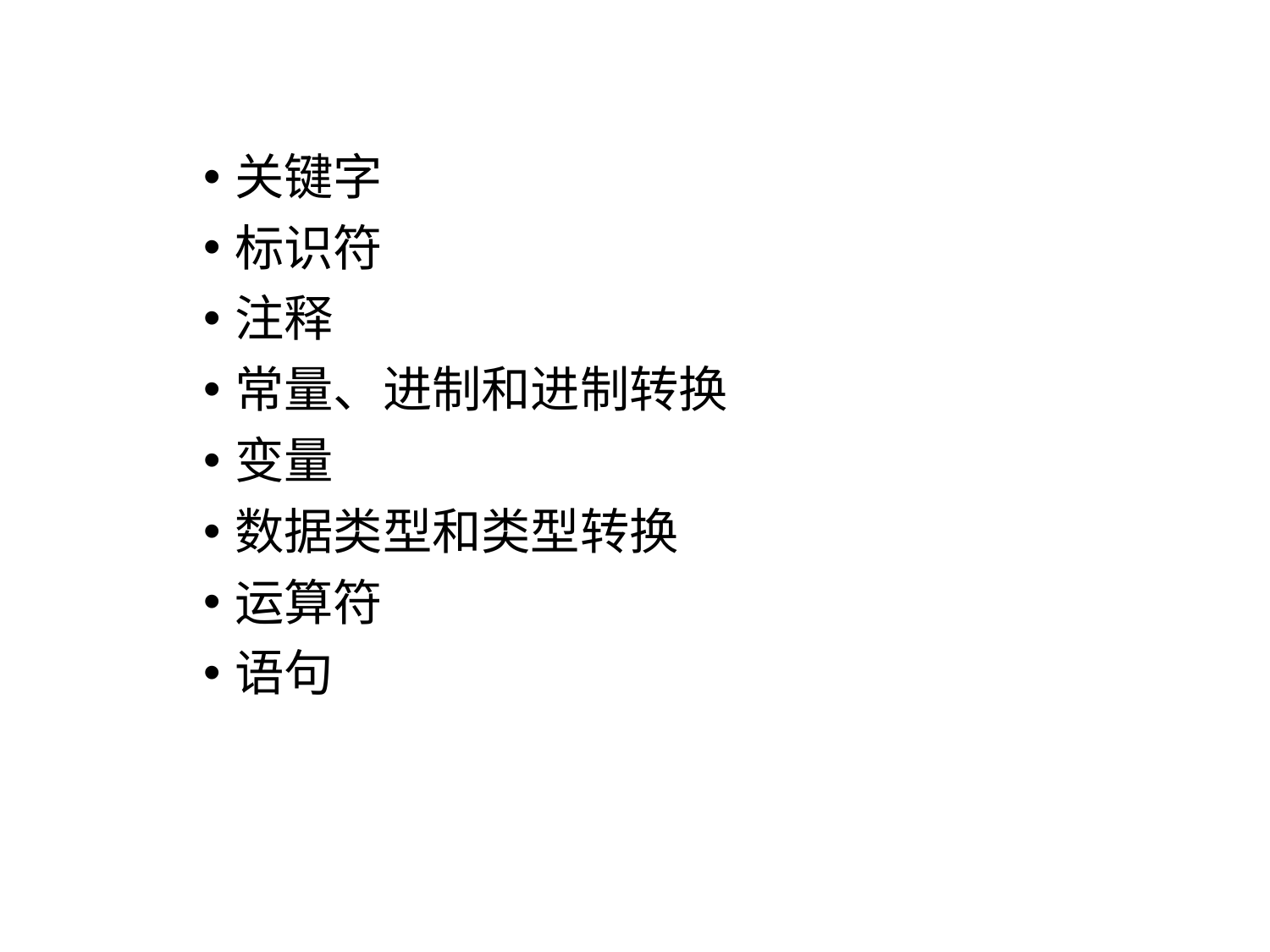

关键字
标识符
注释
常量、进制和进制转换
变量
数据类型和类型转换
运算符
语句